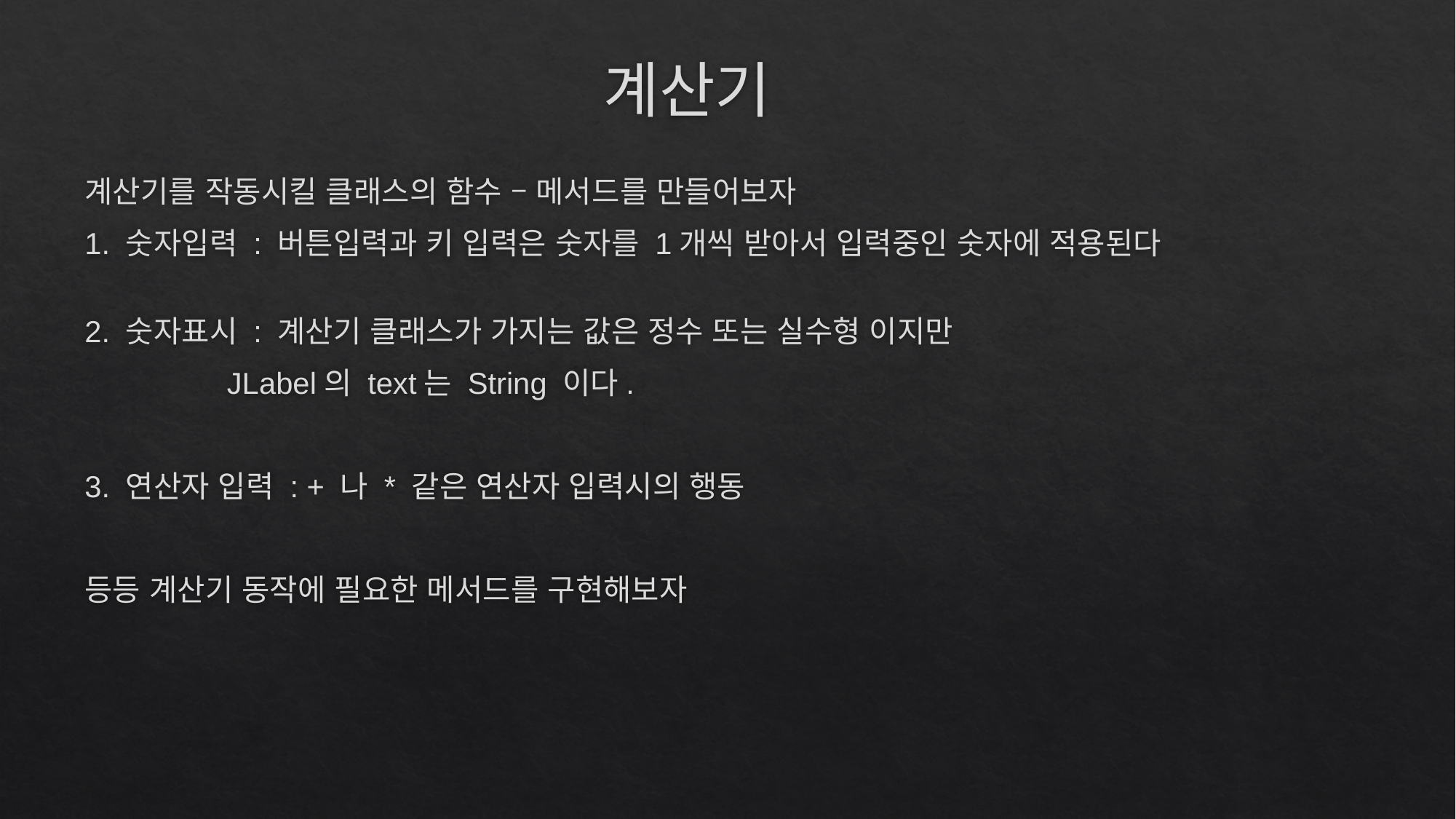

# 계산기
계산기를 작동시킬 클래스의 함수 – 메서드를 만들어보자
1. 숫자입력 : 버튼입력과 키 입력은 숫자를 1개씩 받아서 입력중인 숫자에 적용된다
2. 숫자표시 : 계산기 클래스가 가지는 값은 정수 또는 실수형 이지만
                 JLabel의 text는 String 이다.

3. 연산자 입력 : + 나 * 같은 연산자 입력시의 행동

등등 계산기 동작에 필요한 메서드를 구현해보자